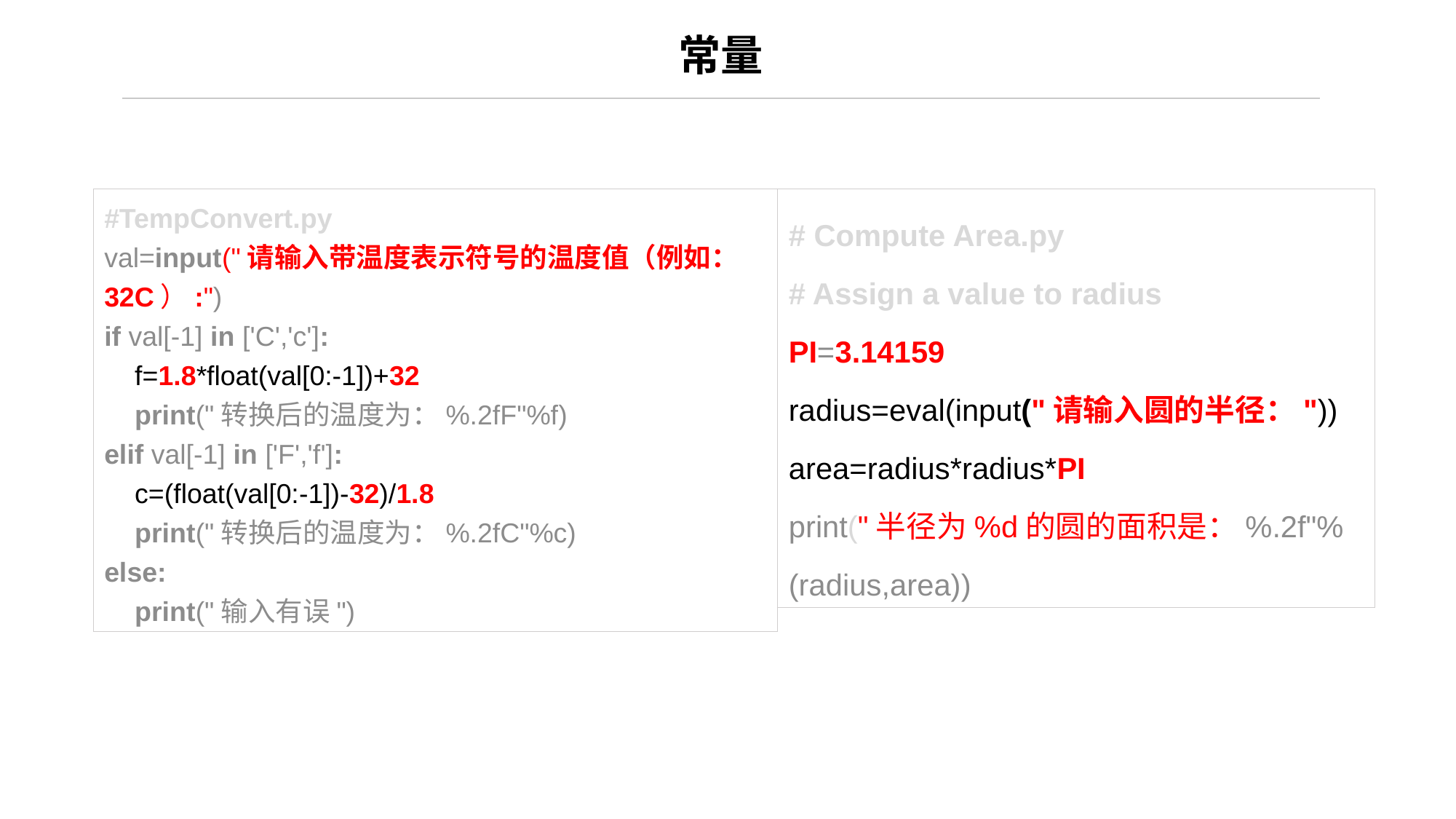

常量
#TempConvert.py
val=input("请输入带温度表示符号的温度值（例如：32C）:")
if val[-1] in ['C','c']:
    f=1.8*float(val[0:-1])+32
    print("转换后的温度为：%.2fF"%f)
elif val[-1] in ['F','f']:
    c=(float(val[0:-1])-32)/1.8
    print("转换后的温度为：%.2fC"%c)
else:
    print("输入有误")
# Compute Area.py # Assign a value to radius PI=3.14159 radius=eval(input("请输入圆的半径：")) area=radius*radius*PI print("半径为%d的圆的面积是：%.2f"%(radius,area))